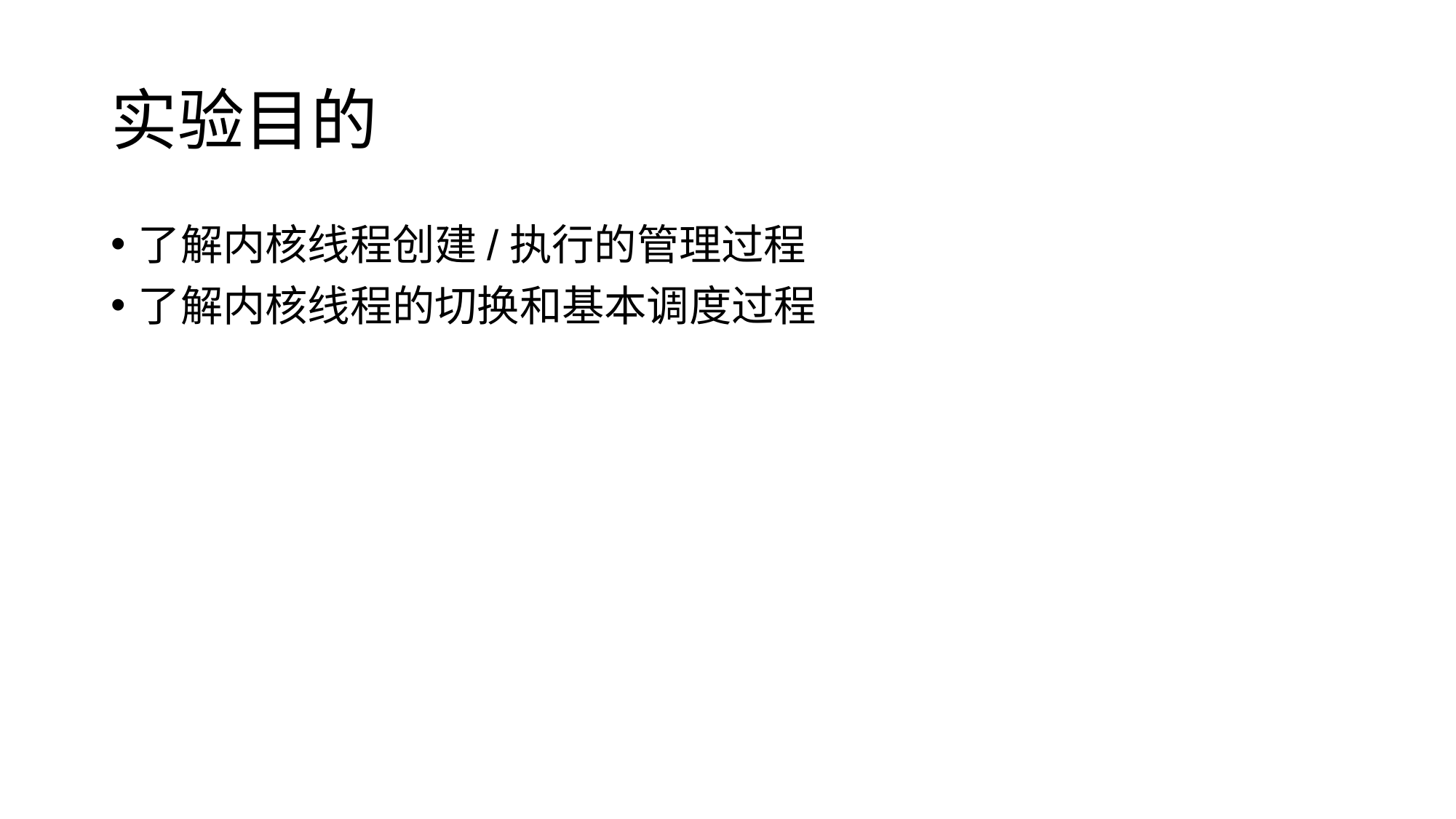

# 实验目的
了解内核线程创建/执行的管理过程
了解内核线程的切换和基本调度过程